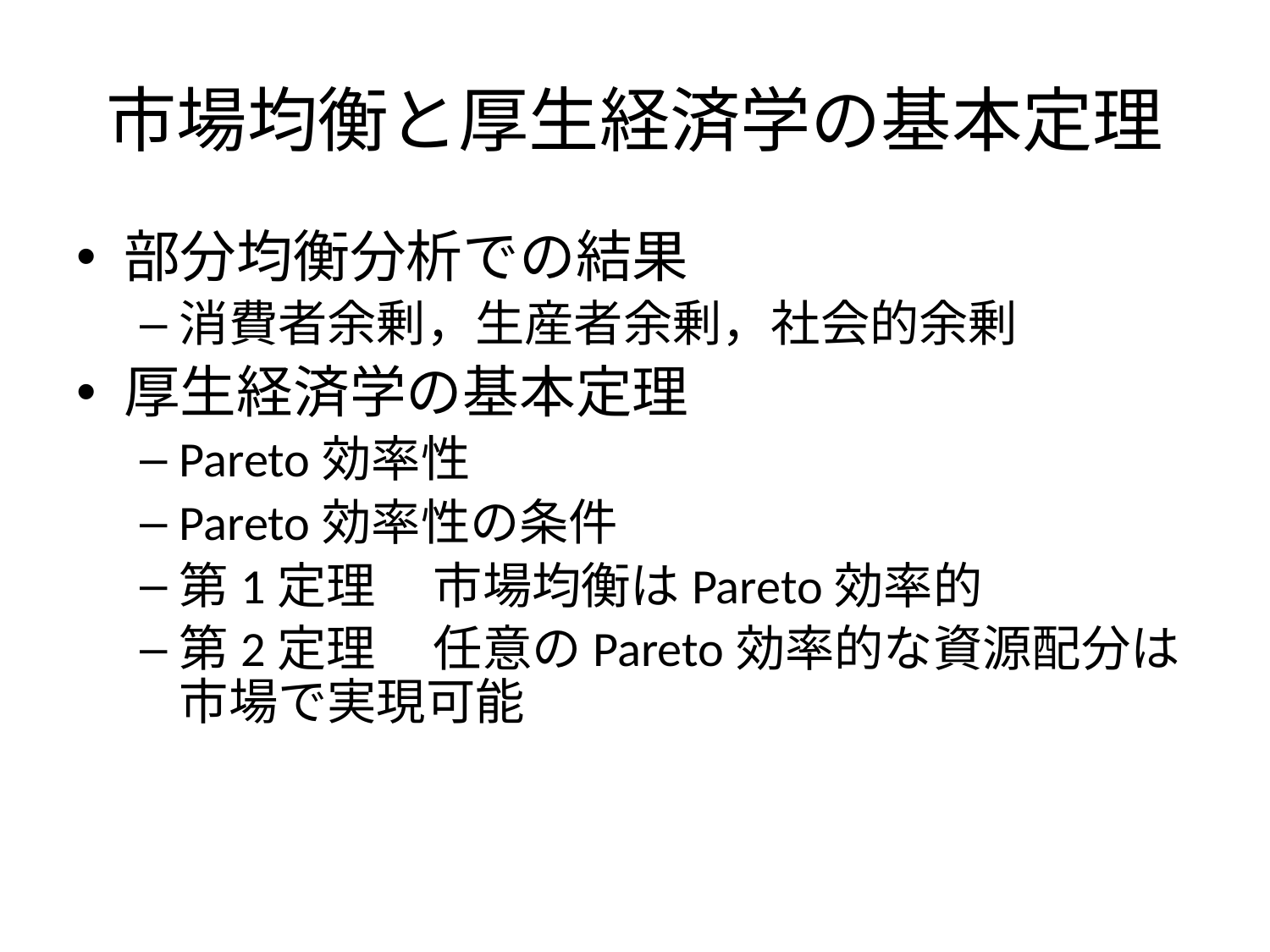

# 市場均衡と厚生経済学の基本定理
部分均衡分析での結果
消費者余剰，生産者余剰，社会的余剰
厚生経済学の基本定理
Pareto効率性
Pareto効率性の条件
第1定理	市場均衡はPareto効率的
第2定理	任意のPareto効率的な資源配分は市場で実現可能